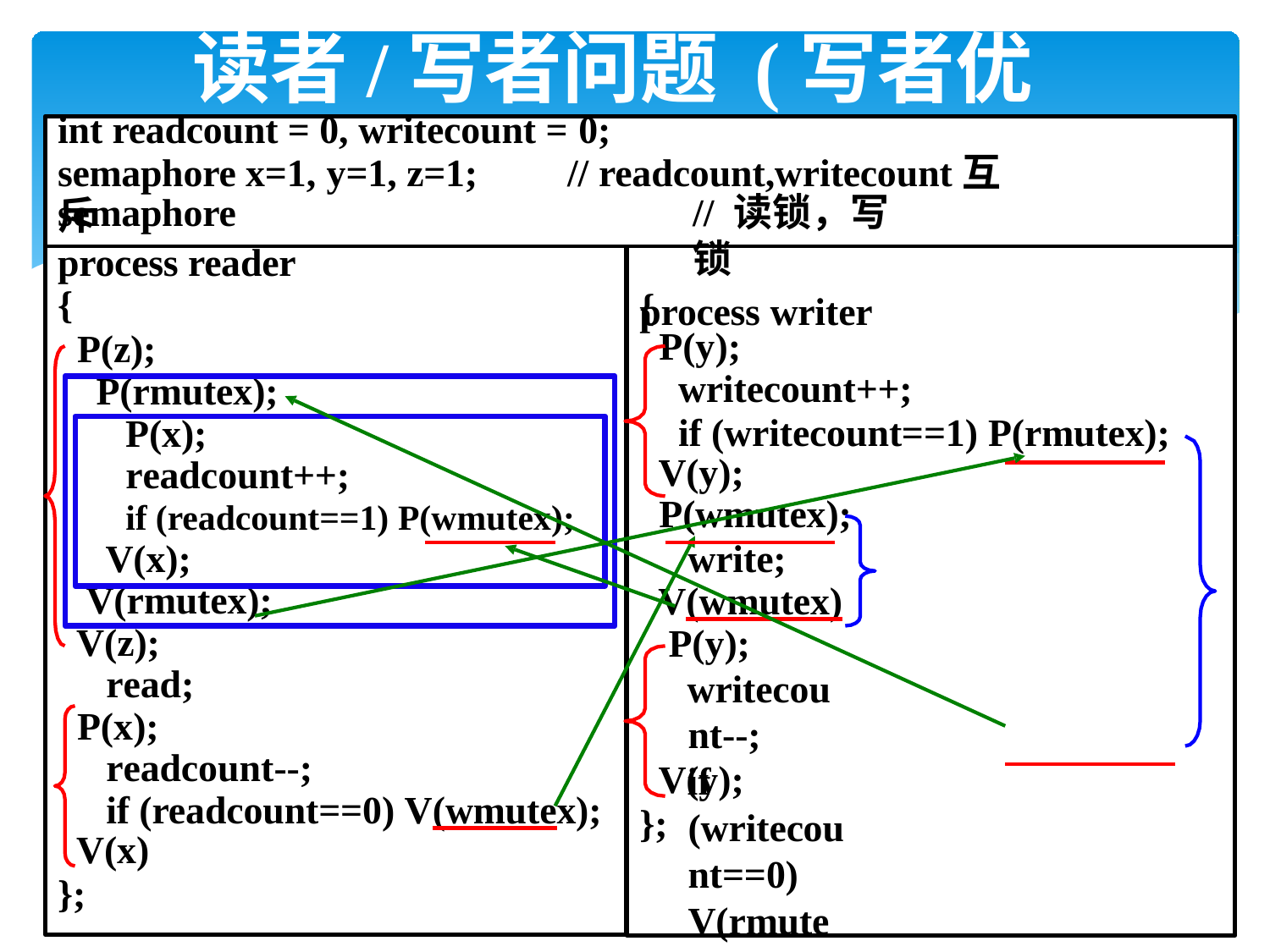

# 读者/写者问题(写者优先)
int readcount = 0, writecount = 0;
semaphore x=1, y=1, z=1;	// readcount,writecount互斥

// 读锁，写锁
process writer
semaphore rmutex=1,wmutex=1；
process reader
{
P(z);

{
P(y);
writecount++;
if (writecount==1) P(rmutex);

P(rmutex);  P(x);

readcount++;
V(y);
P(wmutex);
write;

if (readcount==1) P(wmutex);

V(x);

V(rmutex);
V(wmutex)  P(y);
writecount--;
if (writecount==0) V(rmutex);
V(z);

read;
P(x);

readcount--;
V(y);
};

if (readcount==0) V(wmutex);
V(x)
};